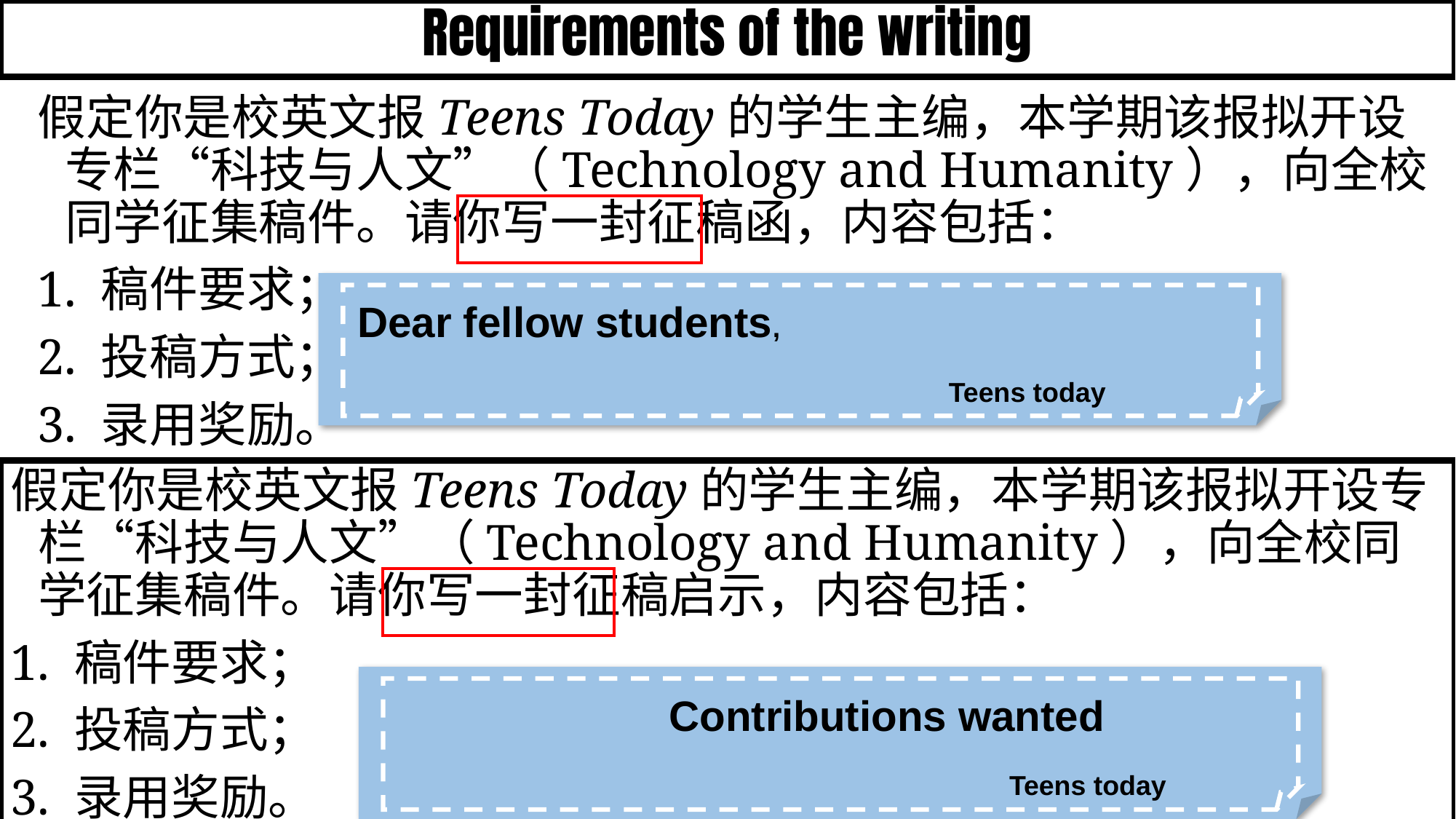

Requirements of the writing
假定你是校英文报Teens Today的学生主编，本学期该报拟开设专栏“科技与人文”（Technology and Humanity），向全校同学征集稿件。请你写一封征稿函，内容包括：
1. 稿件要求；
2. 投稿方式；
3. 录用奖励。

Dear fellow students,
Teens today
假定你是校英文报Teens Today的学生主编，本学期该报拟开设专栏“科技与人文”（Technology and Humanity），向全校同学征集稿件。请你写一封征稿启示，内容包括：
1. 稿件要求；
2. 投稿方式；
3. 录用奖励。

                       Contributions wanted
Teens today